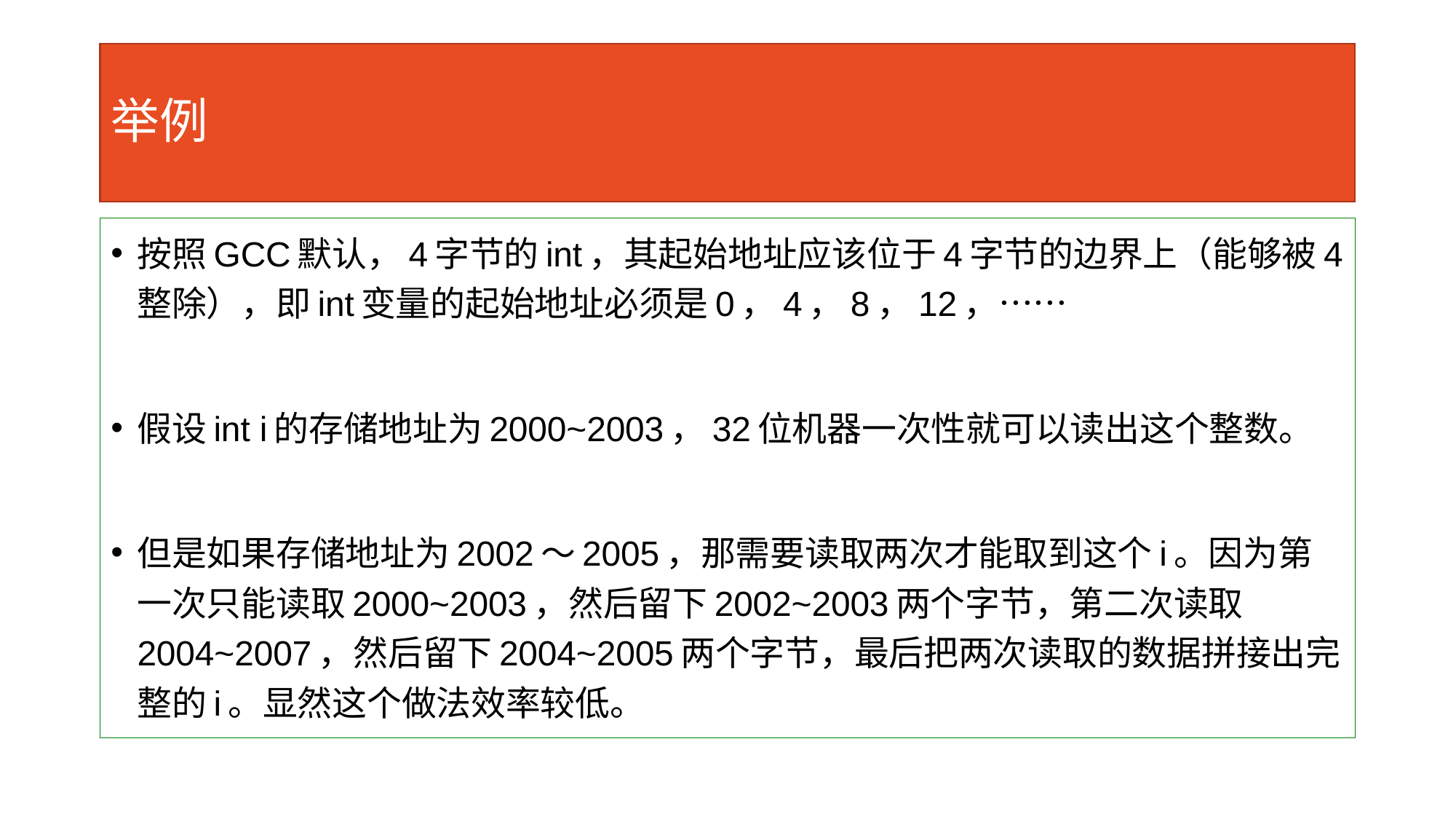

# 举例
按照GCC默认，4字节的int，其起始地址应该位于4字节的边界上（能够被4整除），即int变量的起始地址必须是0，4，8，12，……

假设int i的存储地址为2000~2003，32位机器一次性就可以读出这个整数。

但是如果存储地址为2002～2005，那需要读取两次才能取到这个i。因为第一次只能读取2000~2003，然后留下2002~2003两个字节，第二次读取2004~2007，然后留下2004~2005两个字节，最后把两次读取的数据拼接出完整的i。显然这个做法效率较低。